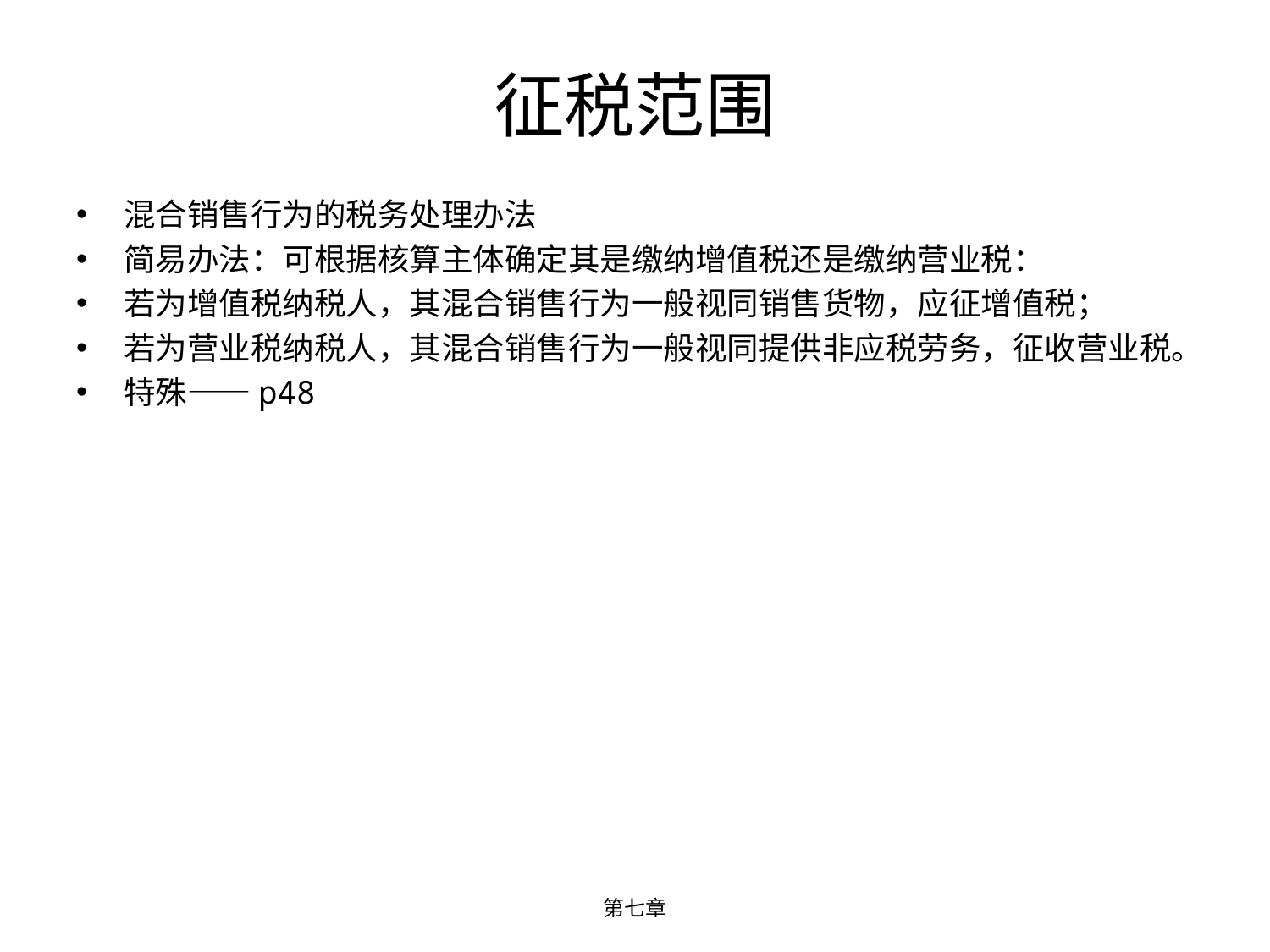

# 征税范围
混合销售行为的税务处理办法
简易办法：可根据核算主体确定其是缴纳增值税还是缴纳营业税：
若为增值税纳税人，其混合销售行为一般视同销售货物，应征增值税；
若为营业税纳税人，其混合销售行为一般视同提供非应税劳务，征收营业税。
特殊——p48

第七章
20